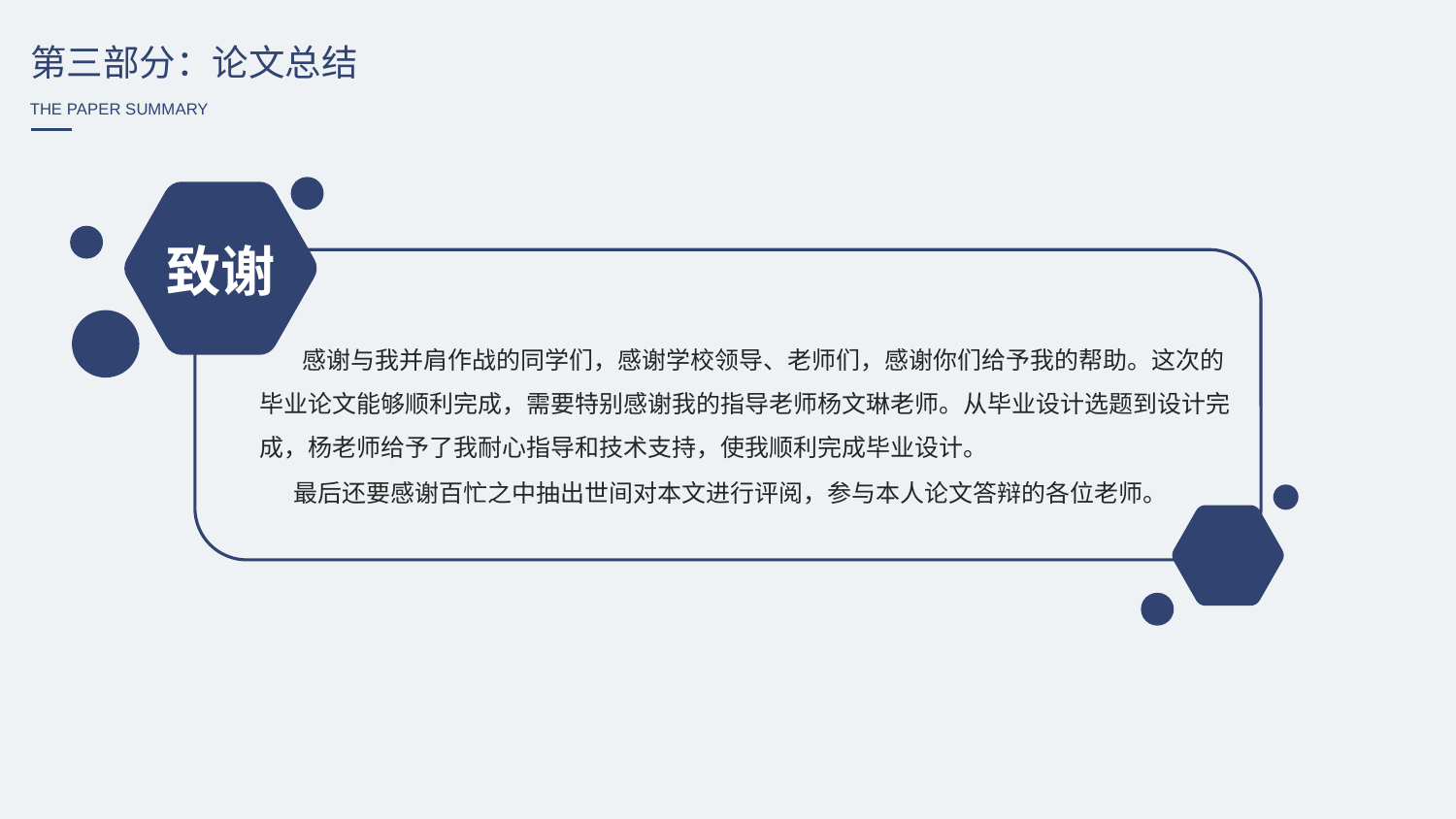

第三部分：论文总结
THE PAPER SUMMARY

致谢

       感谢与我并肩作战的同学们，感谢学校领导、老师们，感谢你们给予我的帮助。这次的毕业论文能够顺利完成，需要特别感谢我的指导老师杨文琳老师。从毕业设计选题到设计完成，杨老师给予了我耐心指导和技术支持，使我顺利完成毕业设计。
          最后还要感谢百忙之中抽出世间对本文进行评阅，参与本人论文答辩的各位老师。